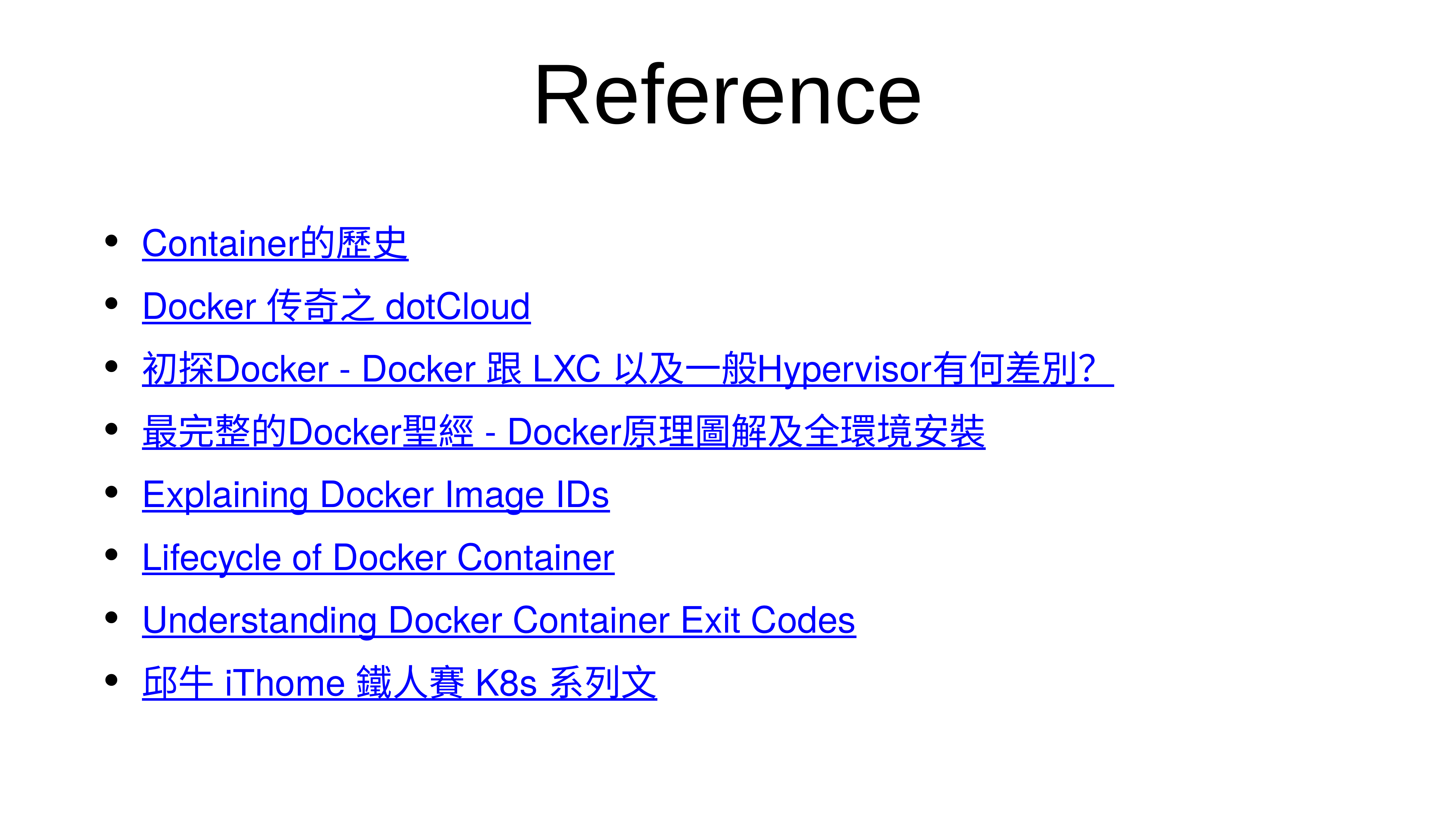

# Reference
Container的歷史
Docker 传奇之 dotCloud
初探Docker - Docker 跟 LXC 以及一般Hypervisor有何差別？
最完整的Docker聖經 - Docker原理圖解及全環境安裝
Explaining Docker Image IDs
Lifecycle of Docker Container
Understanding Docker Container Exit Codes
邱牛 iThome 鐵人賽 K8s 系列文